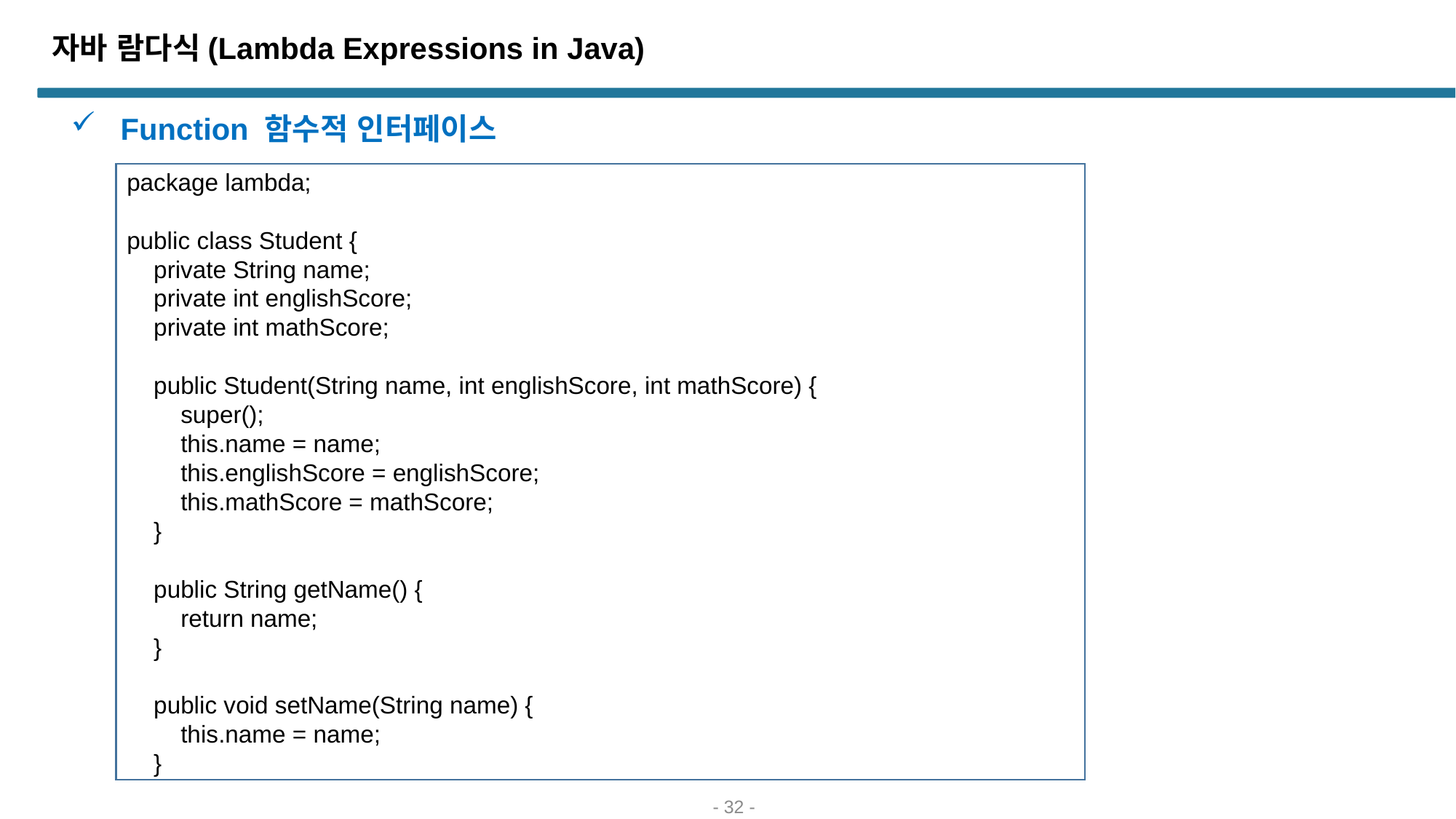

# 자바 람다식(Lambda Expressions in Java)
 Function 함수적 인터페이스
package lambda;

public class Student {
    private String name;
    private int englishScore;
    private int mathScore;

    public Student(String name, int englishScore, int mathScore) {
        super();
        this.name = name;
        this.englishScore = englishScore;
        this.mathScore = mathScore;
    }

    public String getName() {
        return name;
    }

    public void setName(String name) {
        this.name = name;
    }
- 32 -